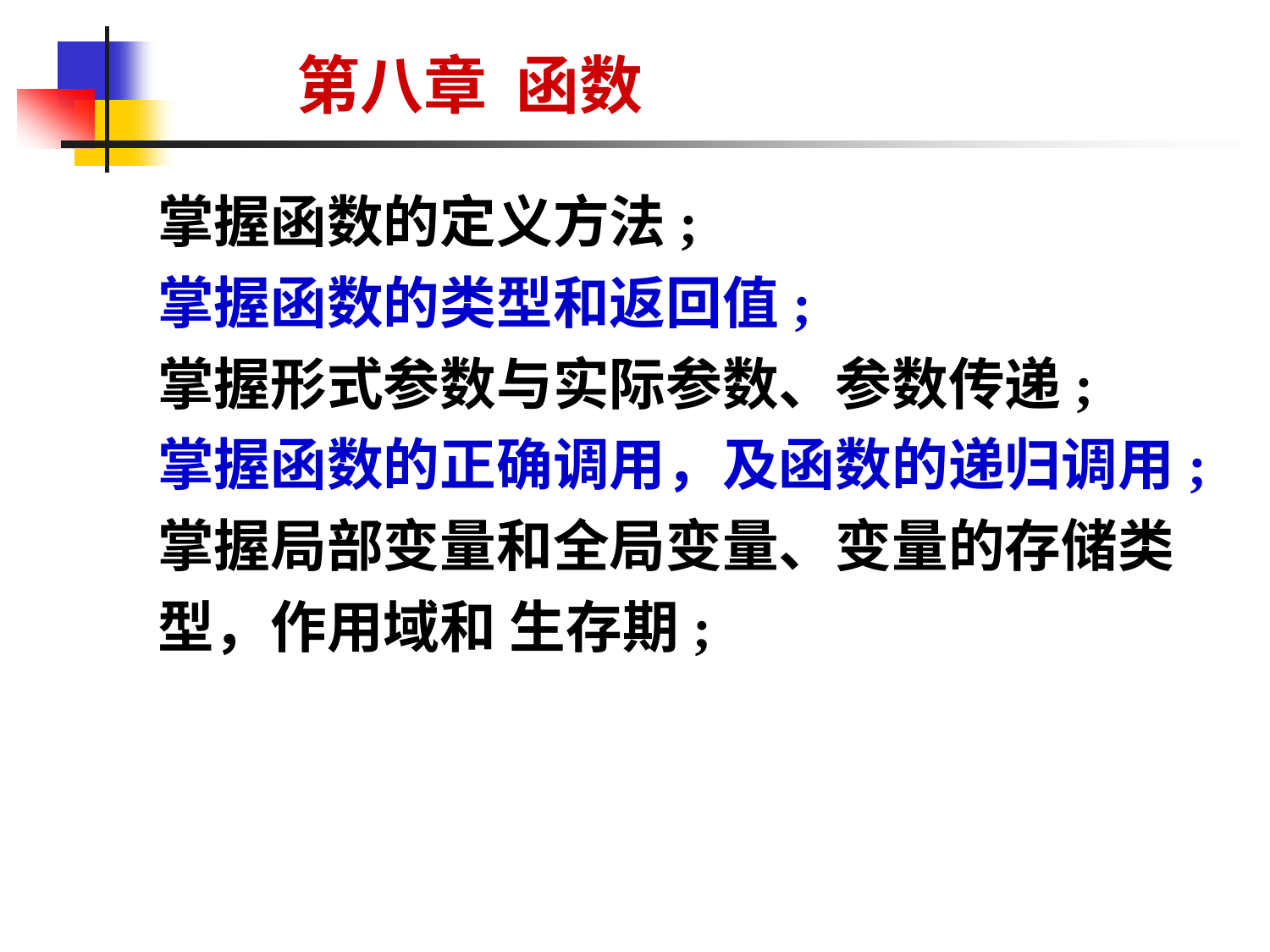

# 第八章  函数

掌握函数的定义方法;
掌握函数的类型和返回值;
掌握形式参数与实际参数、参数传递;
掌握函数的正确调用，及函数的递归调用;
掌握局部变量和全局变量、变量的存储类型，作用域和 生存期;